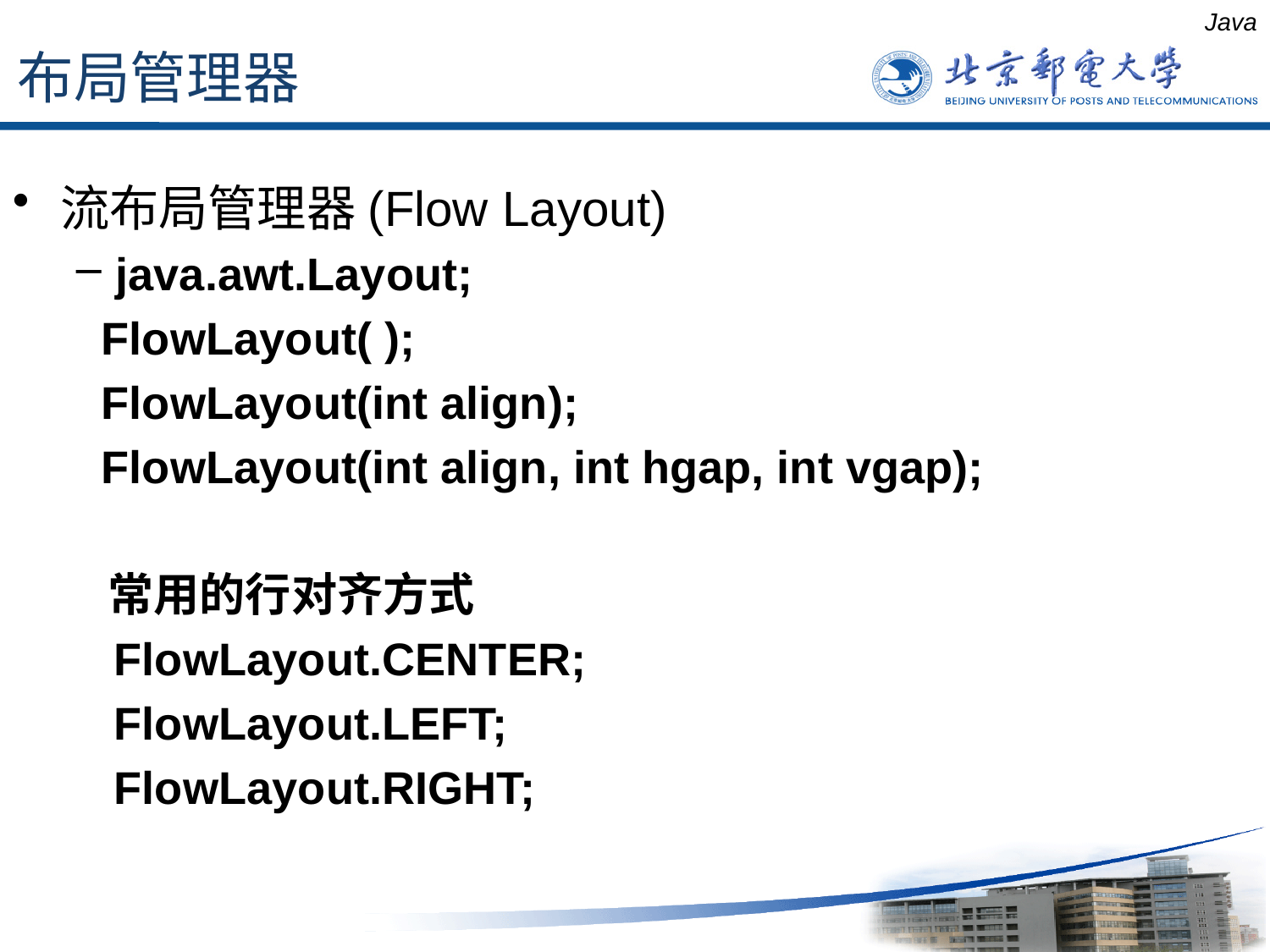

布局管理器
Java
流布局管理器(Flow Layout)
java.awt.Layout;
  FlowLayout( );
  FlowLayout(int align);
  FlowLayout(int align, int hgap, int vgap);

  常用的行对齐方式
   FlowLayout.CENTER;
   FlowLayout.LEFT;
   FlowLayout.RIGHT;